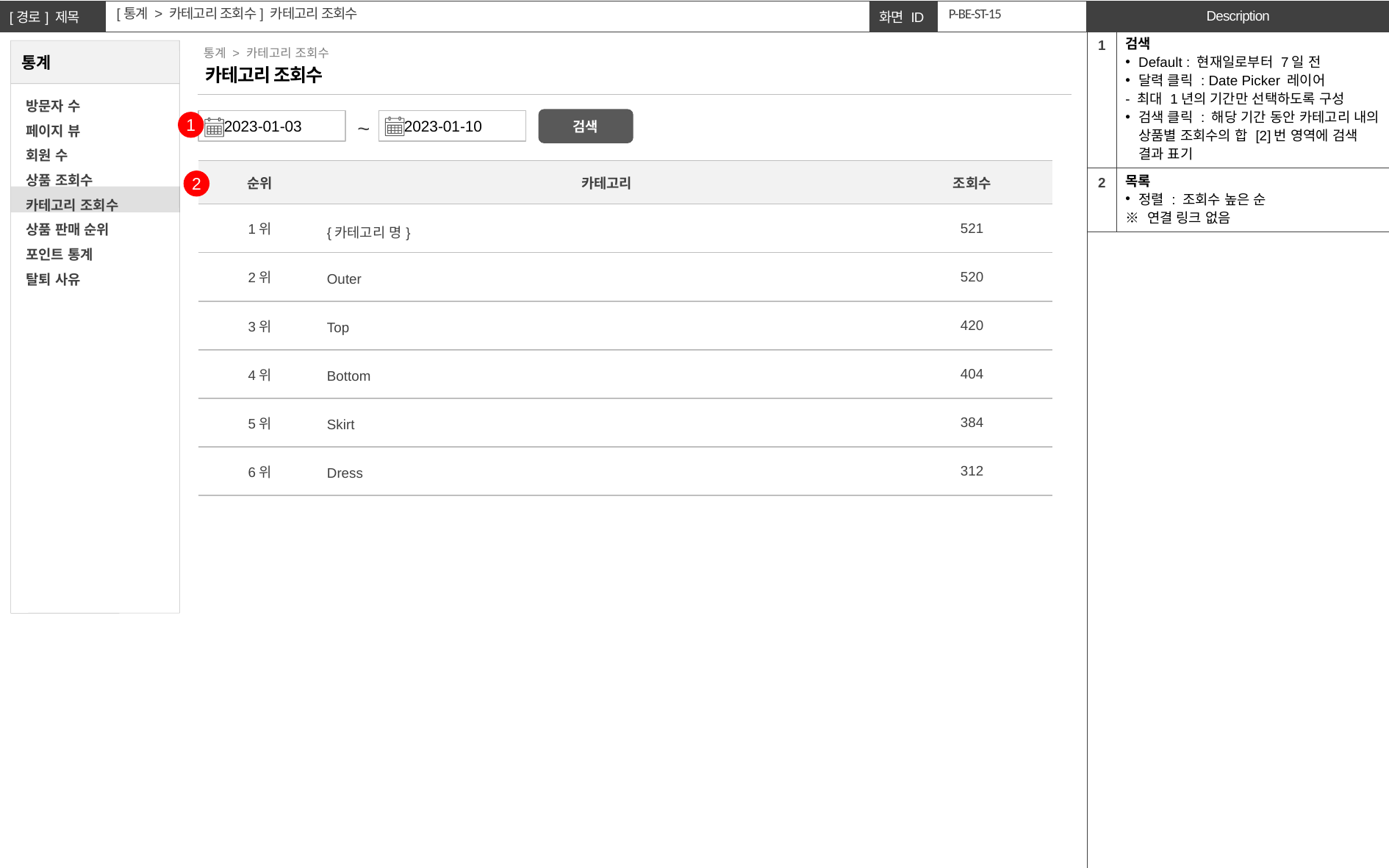

[통계 > 카테고리 조회수] 카테고리 조회수
# P-BE-ST-15
| 1 | 검색 Default : 현재일로부터 7일 전 달력 클릭 : Date Picker 레이어 - 최대 1년의 기간만 선택하도록 구성 검색 클릭 : 해당 기간 동안 카테고리 내의 상품별 조회수의 합 [2]번 영역에 검색 결과 표기 |
| --- | --- |
| 2 | 목록 정렬 : 조회수 높은 순 ※ 연결 링크 없음 |
|  |  |
통계 > 카테고리 조회수
카테고리 조회수
검색
~
     2023-01-03

     2023-01-10

1
| 순위 | 카테고리 | 조회수 |
| --- | --- | --- |
| 1위 | {카테고리 명} | 521 |
| 2위 | Outer | 520 |
| 3위 | Top | 420 |
| 4위 | Bottom | 404 |
| 5위 | Skirt | 384 |
| 6위 | Dress | 312 |
2